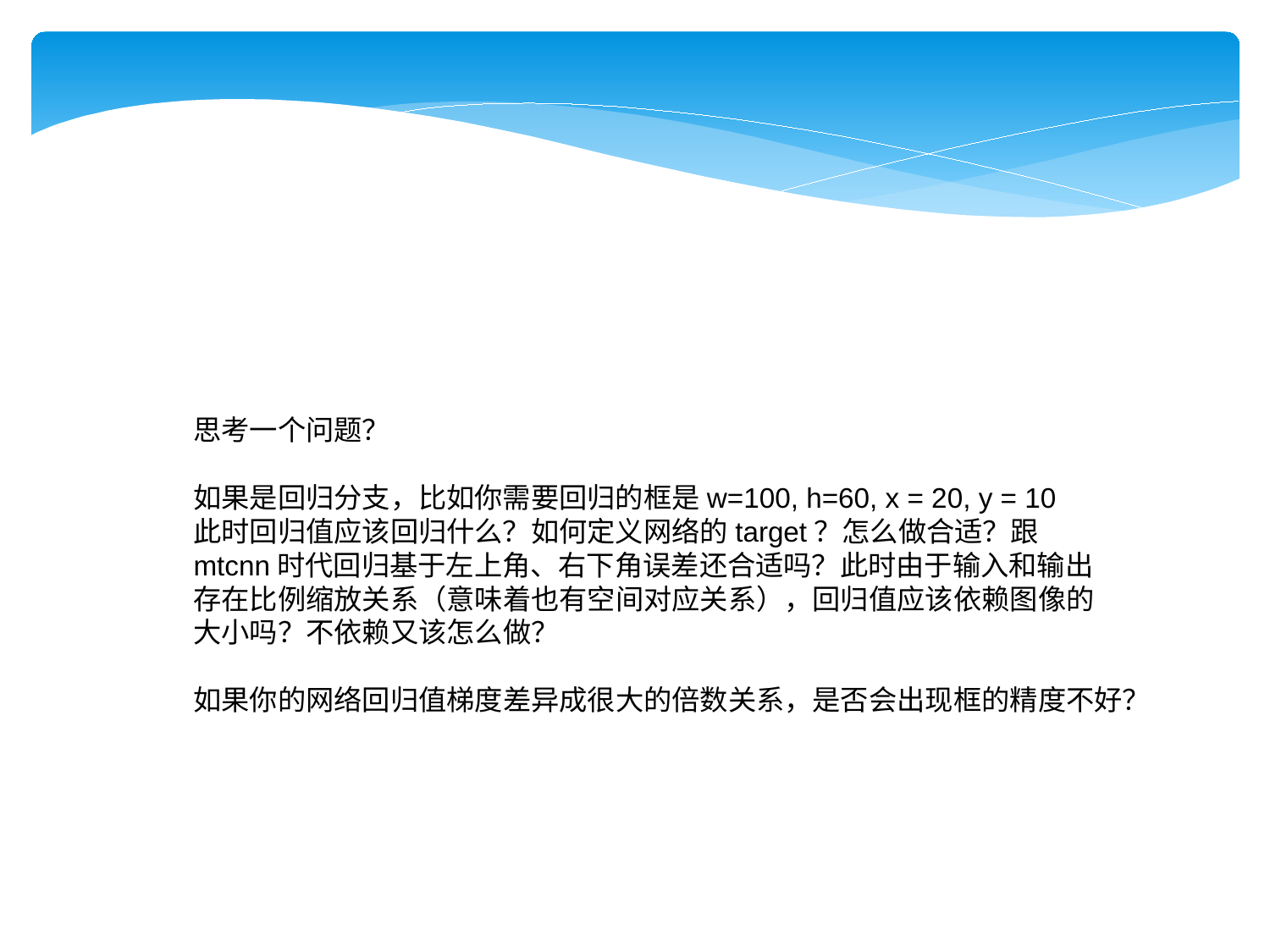

思考一个问题？

如果是回归分支，比如你需要回归的框是w=100, h=60, x = 20, y = 10
此时回归值应该回归什么？如何定义网络的target？怎么做合适？跟
mtcnn时代回归基于左上角、右下角误差还合适吗？此时由于输入和输出
存在比例缩放关系（意味着也有空间对应关系），回归值应该依赖图像的
大小吗？不依赖又该怎么做？

如果你的网络回归值梯度差异成很大的倍数关系，是否会出现框的精度不好？